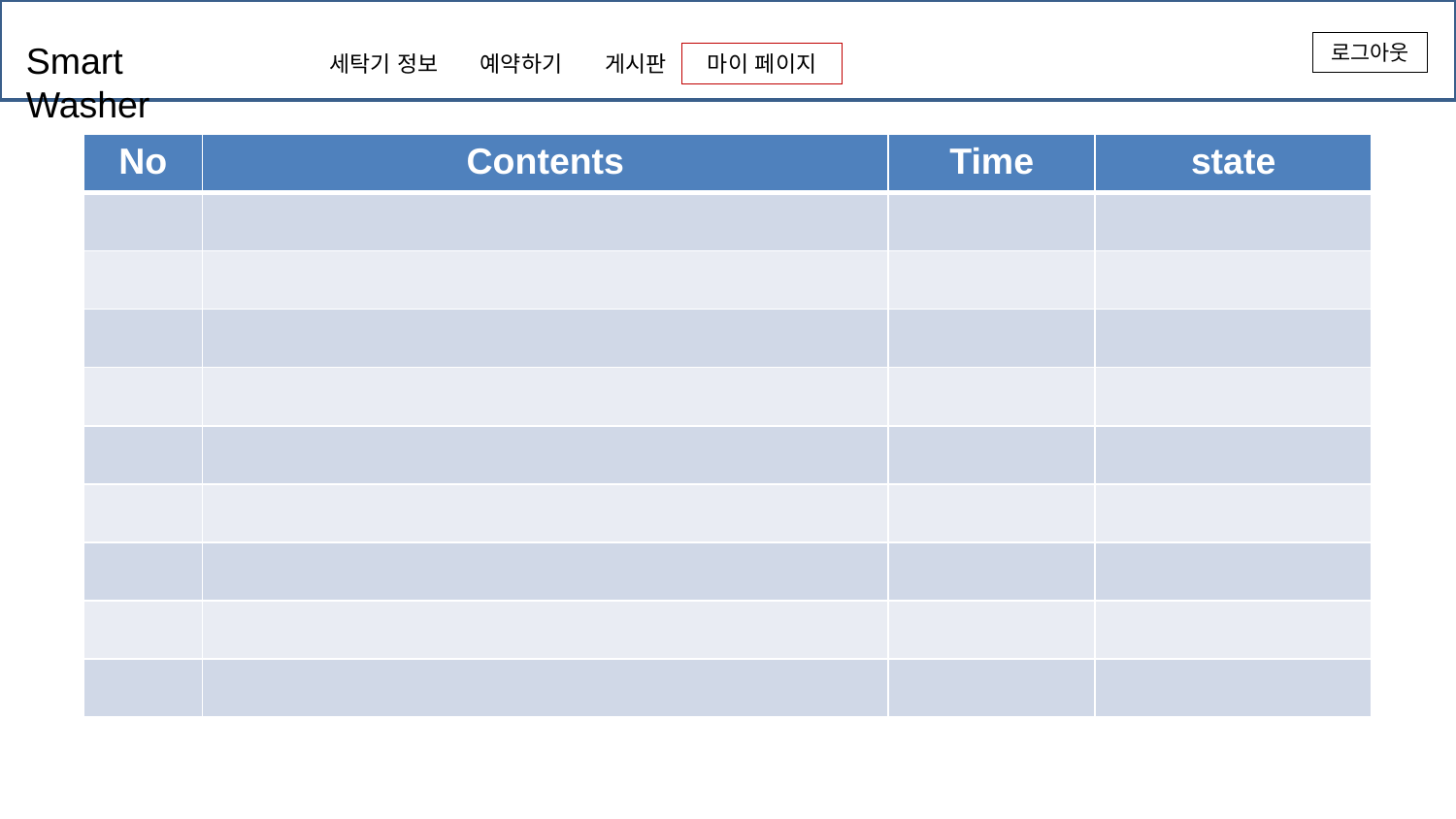

Smart Washer
로그아웃
세탁기 정보
예약하기
게시판
마이 페이지
| No | Contents | Time | state |
| --- | --- | --- | --- |
|  |  |  |  |
|  |  |  |  |
|  |  |  |  |
|  |  |  |  |
|  |  |  |  |
|  |  |  |  |
|  |  |  |  |
|  |  |  |  |
|  |  |  |  |